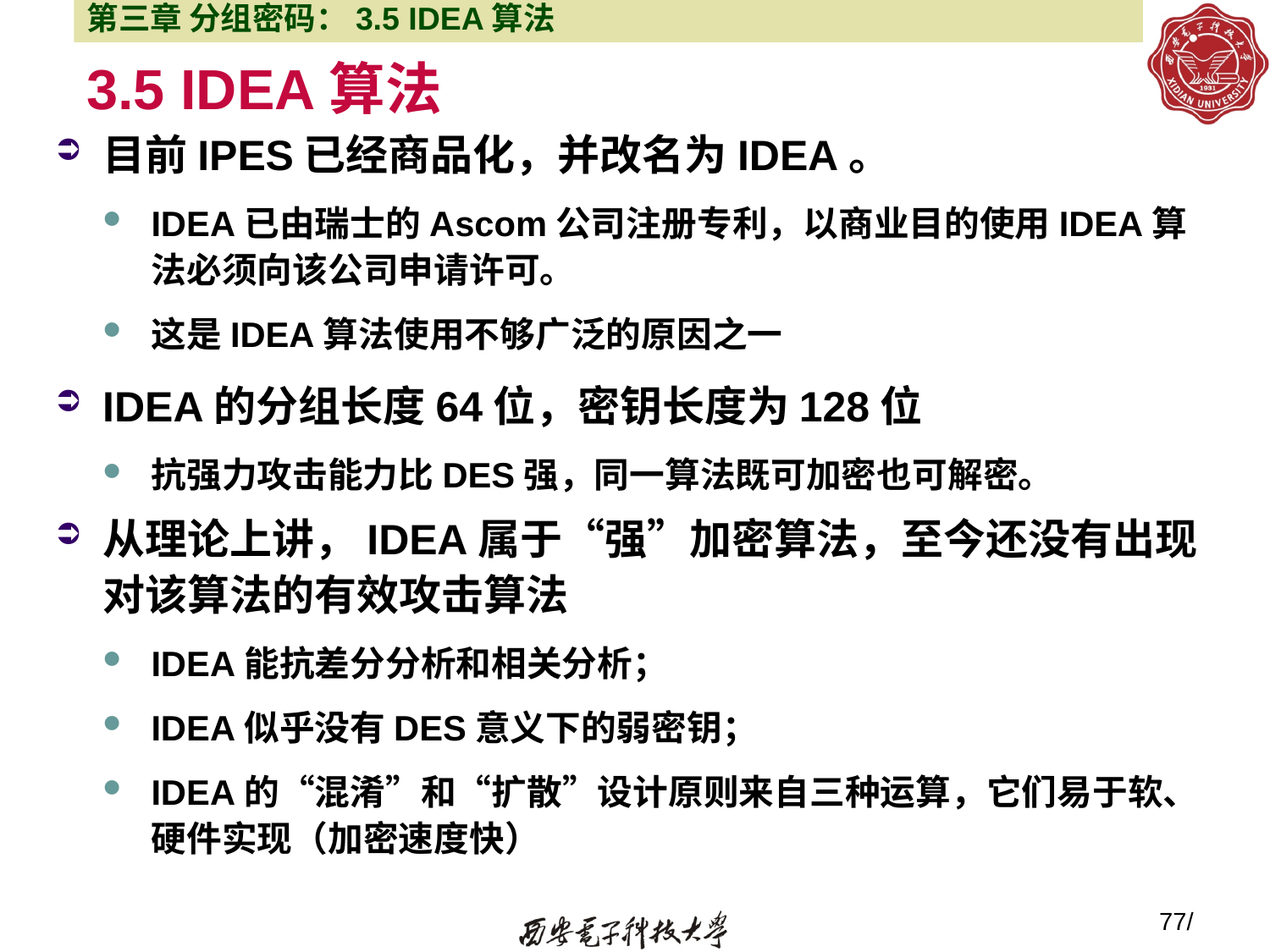

第三章 分组密码：3.5 IDEA算法
# 3.5 IDEA算法
目前IPES已经商品化，并改名为IDEA。
IDEA已由瑞士的Ascom公司注册专利，以商业目的使用IDEA算法必须向该公司申请许可。
这是IDEA算法使用不够广泛的原因之一
IDEA的分组长度64位，密钥长度为128位
抗强力攻击能力比DES强，同一算法既可加密也可解密。
从理论上讲，IDEA属于“强”加密算法，至今还没有出现对该算法的有效攻击算法
IDEA能抗差分分析和相关分析；
IDEA似乎没有DES意义下的弱密钥；
IDEA的“混淆”和“扩散”设计原则来自三种运算，它们易于软、硬件实现（加密速度快）
77/